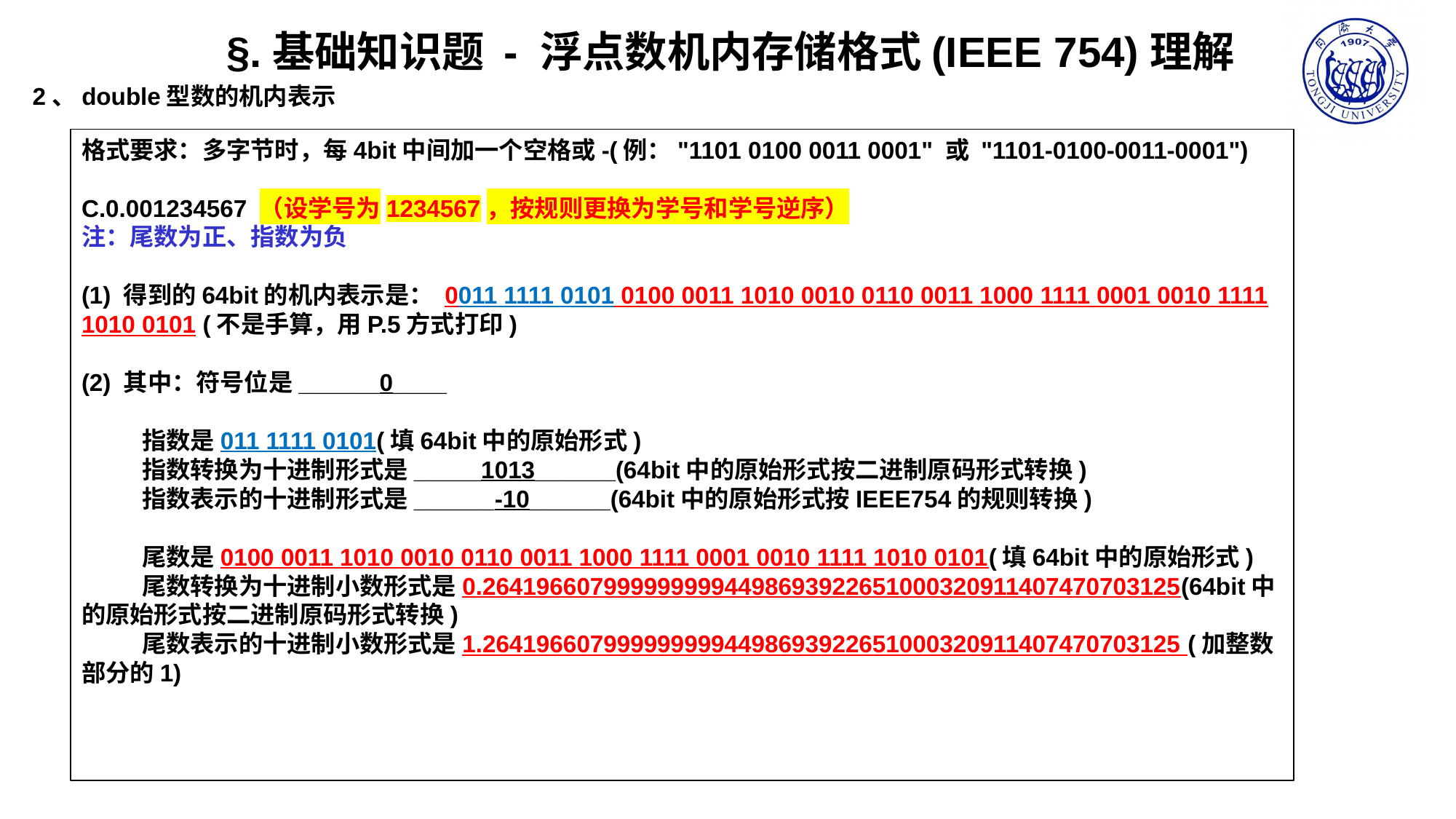

§.基础知识题 - 浮点数机内存储格式(IEEE 754)理解
2、double型数的机内表示
格式要求：多字节时，每4bit中间加一个空格或-(例："1101 0100 0011 0001" 或 "1101-0100-0011-0001")

C.0.001234567 （设学号为1234567，按规则更换为学号和学号逆序）
注：尾数为正、指数为负

(1) 得到的64bit的机内表示是： 0011 1111 0101 0100 0011 1010 0010 0110 0011 1000 1111 0001 0010 1111 1010 0101 (不是手算，用P.5方式打印)

(2) 其中：符号位是______0____

          指数是011 1111 0101(填64bit中的原始形式)
          指数转换为十进制形式是_____1013______(64bit中的原始形式按二进制原码形式转换)
          指数表示的十进制形式是______-10______(64bit中的原始形式按IEEE754的规则转换)

          尾数是0100 0011 1010 0010 0110 0011 1000 1111 0001 0010 1111 1010 0101(填64bit中的原始形式)
          尾数转换为十进制小数形式是0.2641966079999999994498693922651000320911407470703125(64bit中的原始形式按二进制原码形式转换)
          尾数表示的十进制小数形式是1.2641966079999999994498693922651000320911407470703125 (加整数部分的1)